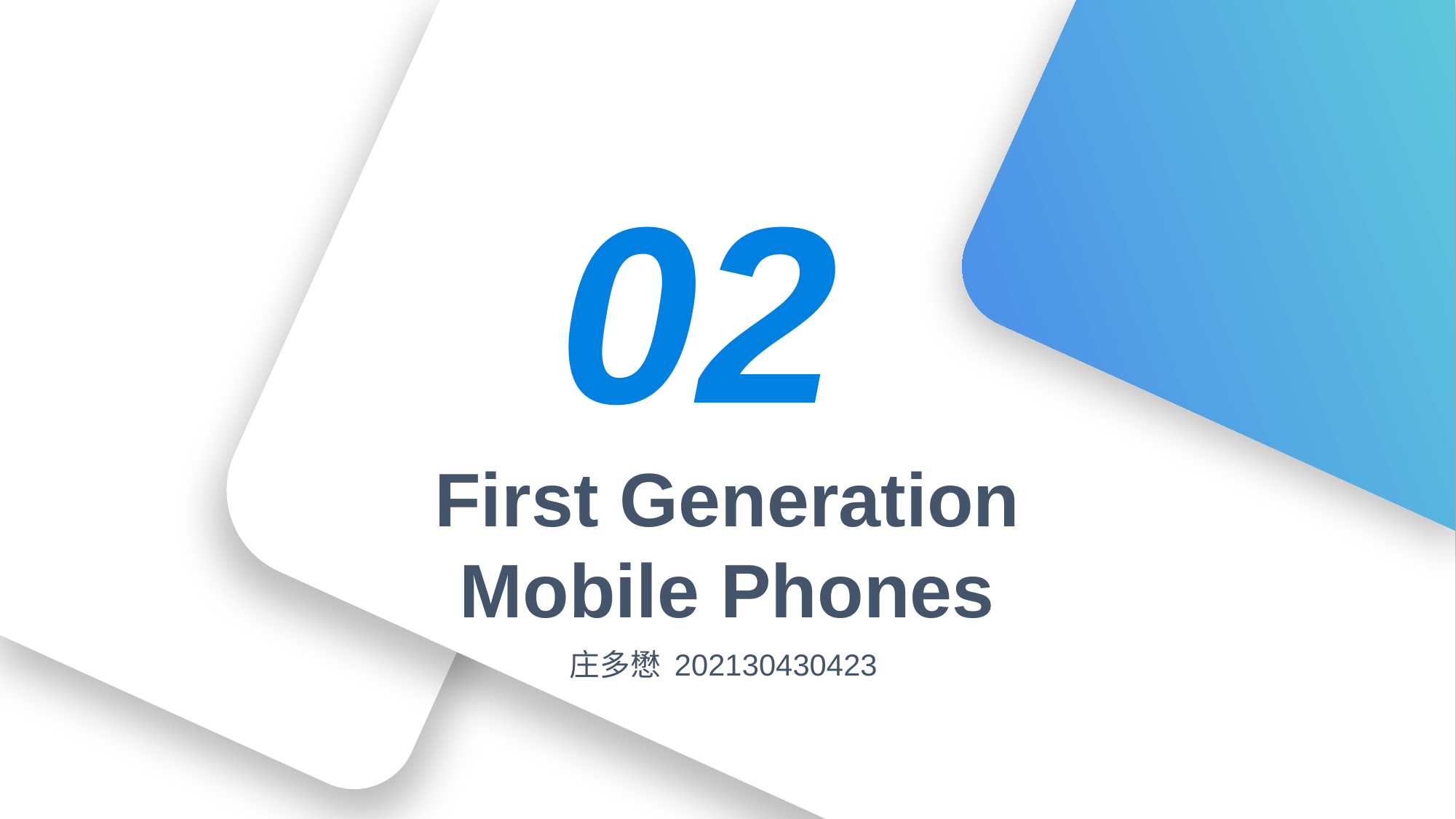

02
First Generation Mobile Phones
庄多懋 202130430423